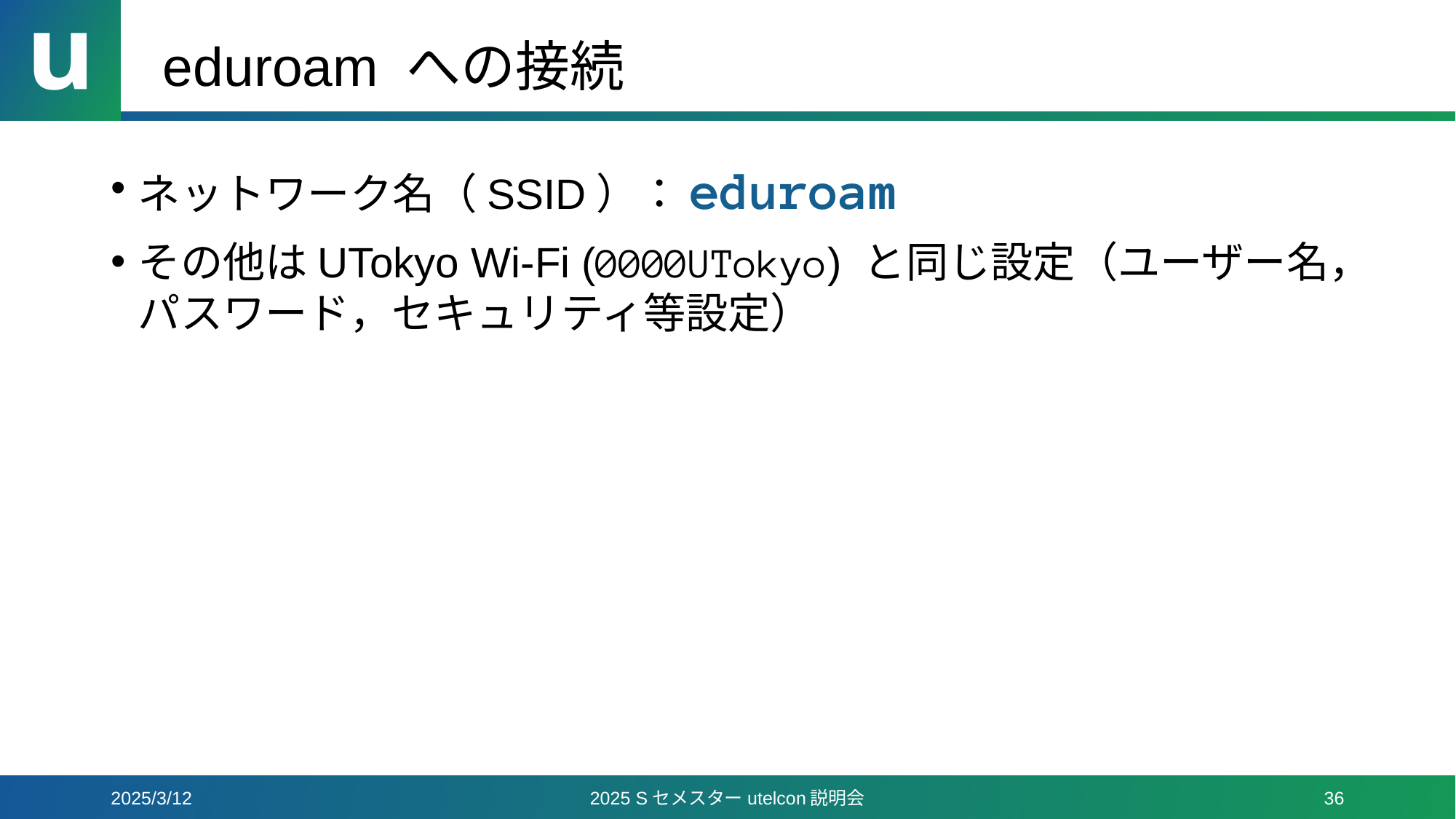

# eduroam への接続
ネットワーク名（SSID）：eduroam
その他はUTokyo Wi-Fi (0000UTokyo) と同じ設定（ユーザー名，パスワード，セキュリティ等設定）
2025/3/12
2025 Sセメスターutelcon説明会
36